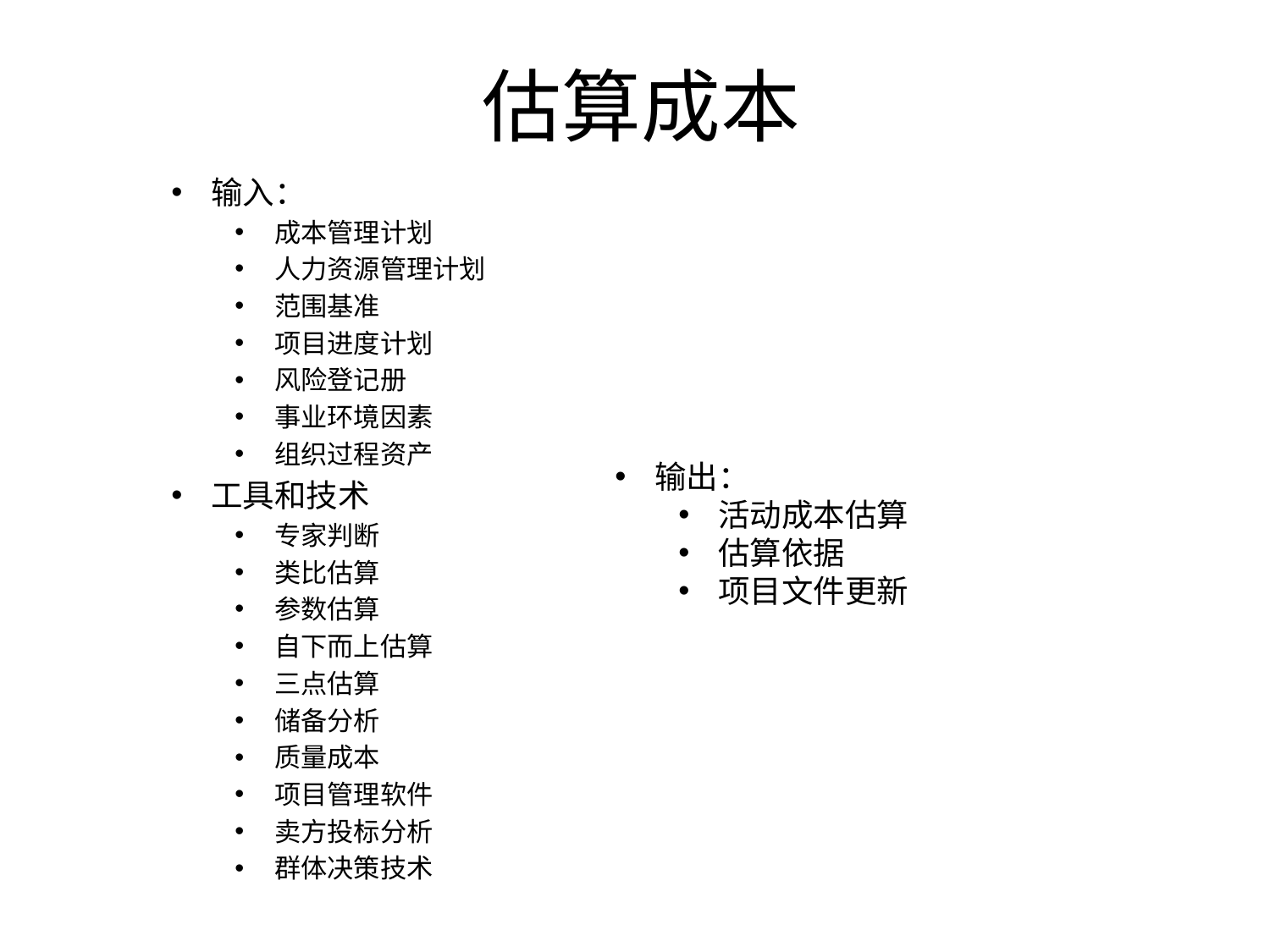

# 估算成本
输入：
成本管理计划
人力资源管理计划
范围基准
项目进度计划
风险登记册
事业环境因素
组织过程资产
工具和技术
专家判断
类比估算
参数估算
自下而上估算
三点估算
储备分析
质量成本
项目管理软件
卖方投标分析
群体决策技术
输出：
活动成本估算
估算依据
项目文件更新